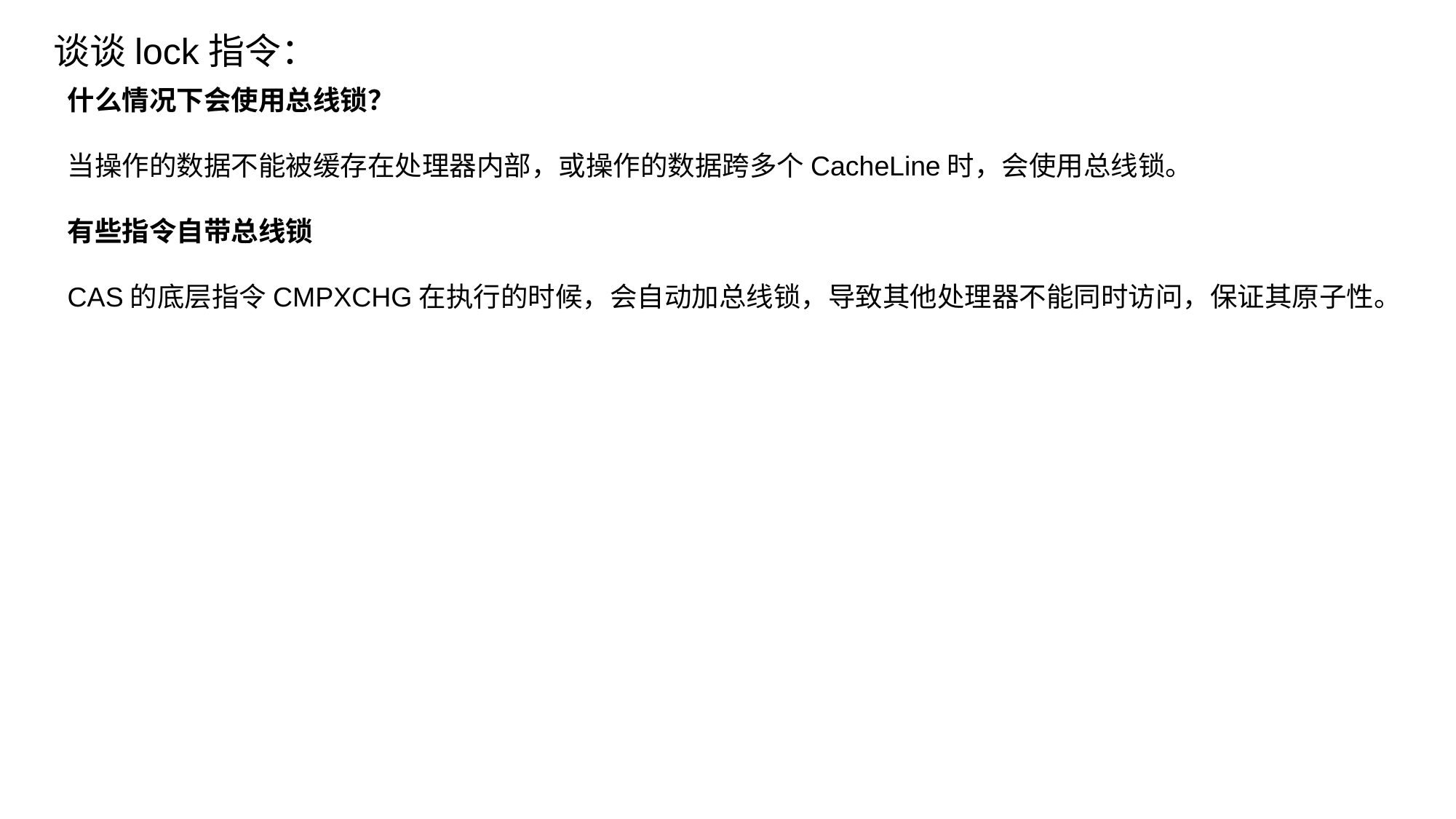

谈谈lock指令：
什么情况下会使用总线锁？

当操作的数据不能被缓存在处理器内部，或操作的数据跨多个CacheLine时，会使用总线锁。

有些指令自带总线锁

CAS的底层指令CMPXCHG在执行的时候，会自动加总线锁，导致其他处理器不能同时访问，保证其原子性。